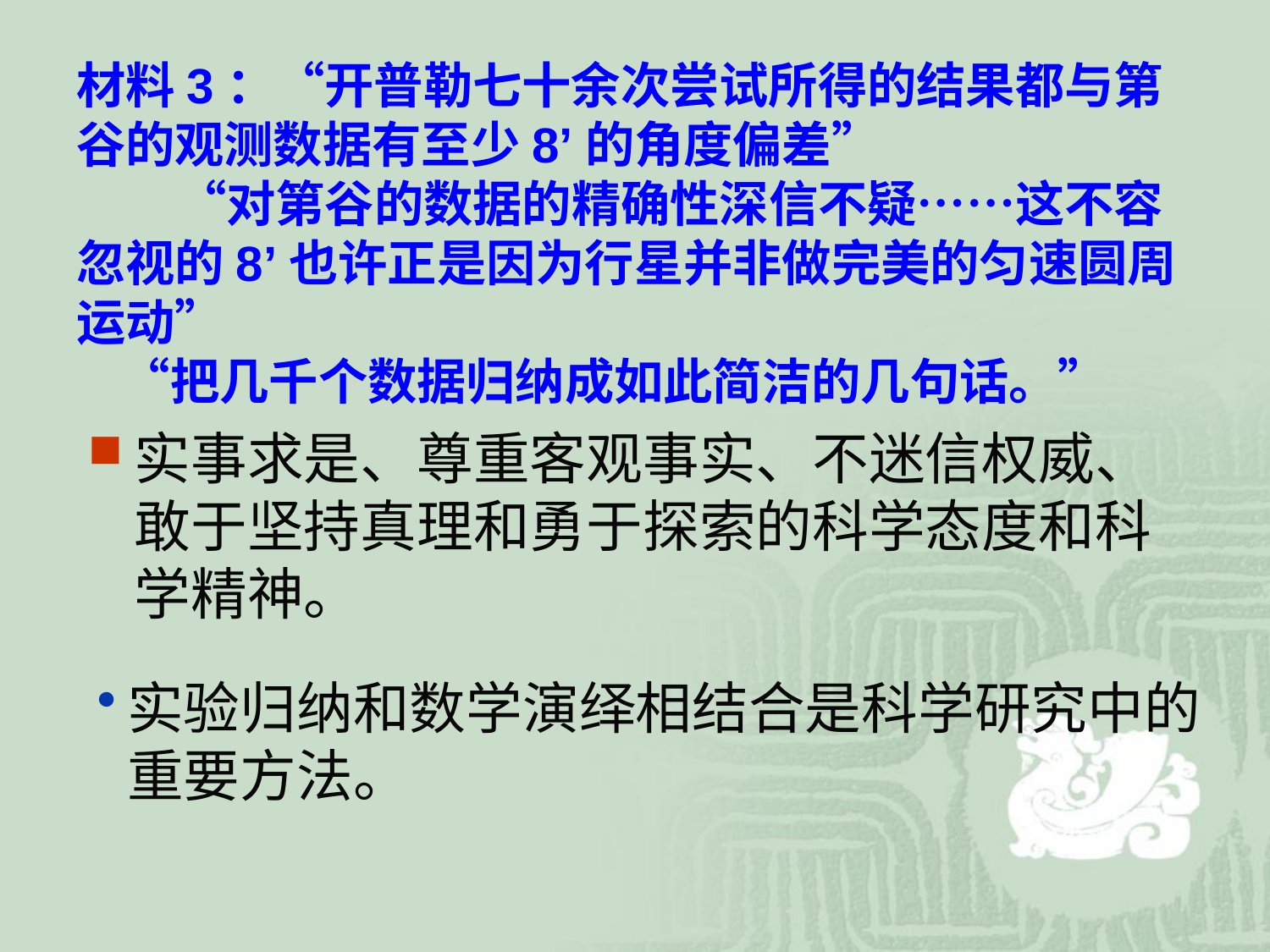

# 材料3：“开普勒七十余次尝试所得的结果都与第谷的观测数据有至少8’的角度偏差” “对第谷的数据的精确性深信不疑……这不容忽视的8’也许正是因为行星并非做完美的匀速圆周运动” “把几千个数据归纳成如此简洁的几句话。”
实事求是、尊重客观事实、不迷信权威、敢于坚持真理和勇于探索的科学态度和科学精神。
实验归纳和数学演绎相结合是科学研究中的重要方法。